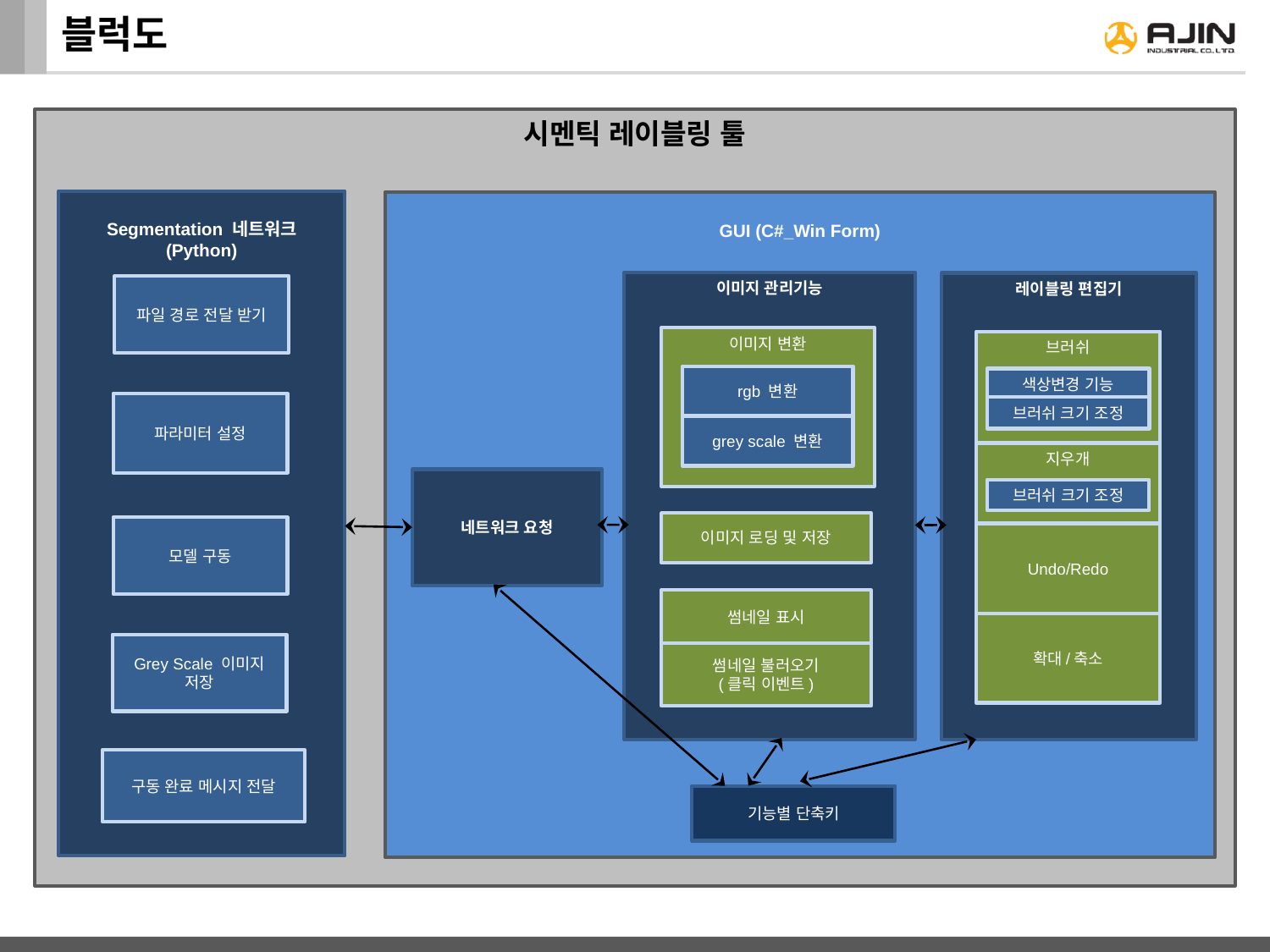

# 블럭도
시멘틱 레이블링 툴

Segmentation 네트워크 (Python)
파일 경로 전달 받기
파라미터 설정
모델 구동
Grey Scale 이미지 저장
구동 완료 메시지 전달

GUI (C#_Win Form)
이미지 관리기능
이미지 변환
rgb 변환
grey scale 변환

이미지 로딩 및 저장

썸네일 표시
썸네일 불러오기
(클릭 이벤트)
레이블링 편집기
브러쉬

색상변경 기능
브러쉬 크기 조정
지우개

브러쉬 크기 조정
Undo/Redo
확대/축소
네트워크 요청
기능별 단축키